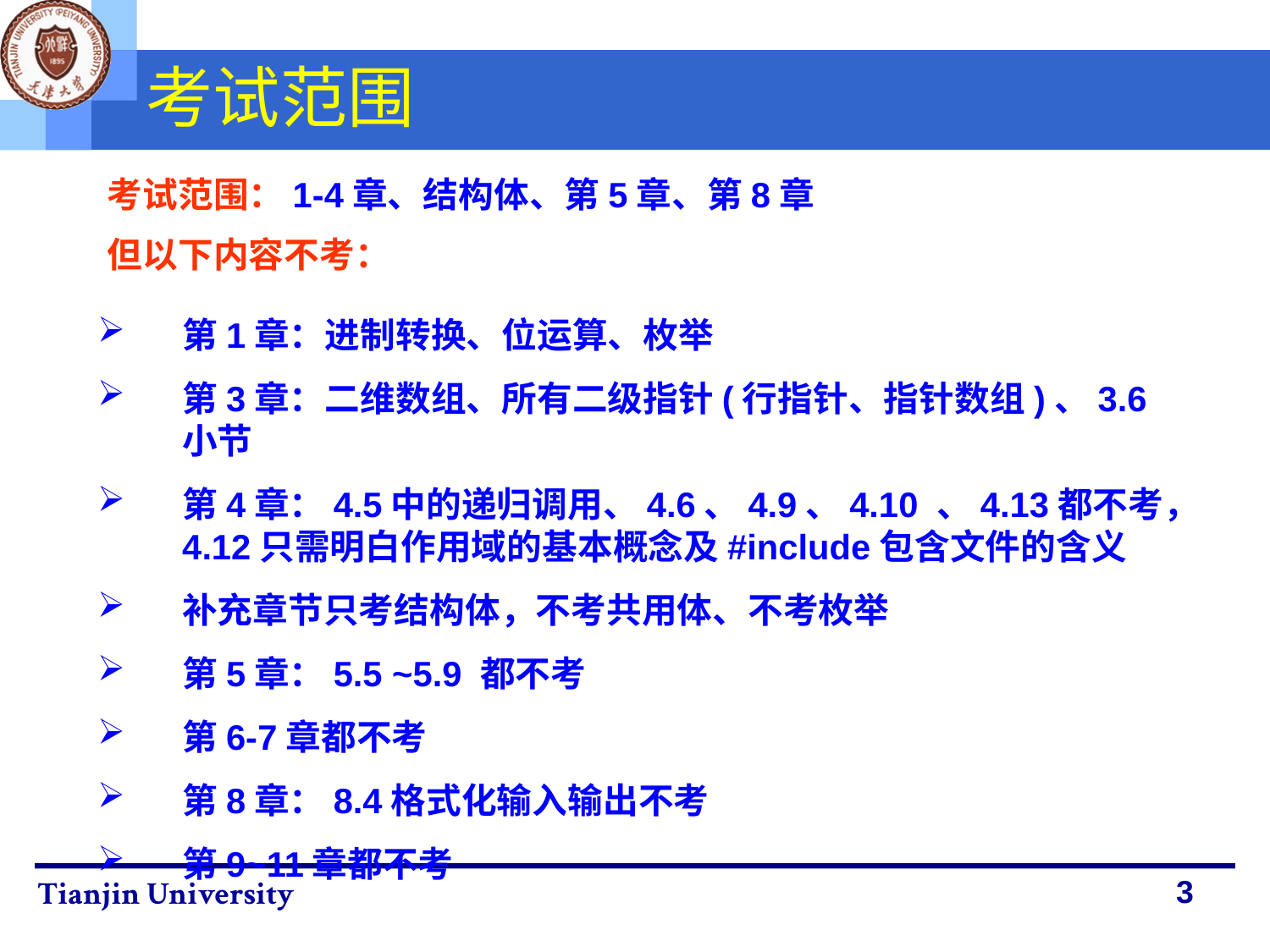

# 考试范围
考试范围：1-4章、结构体、第5章、第8章
但以下内容不考：
第1章：进制转换、位运算、枚举
第3章：二维数组、所有二级指针(行指针、指针数组)、3.6小节
第4章：4.5中的递归调用、4.6、4.9、4.10 、4.13都不考，4.12只需明白作用域的基本概念及#include包含文件的含义
补充章节只考结构体，不考共用体、不考枚举
第5章：5.5 ~5.9 都不考
第6-7章都不考
第8章：8.4格式化输入输出不考
第9~11章都不考